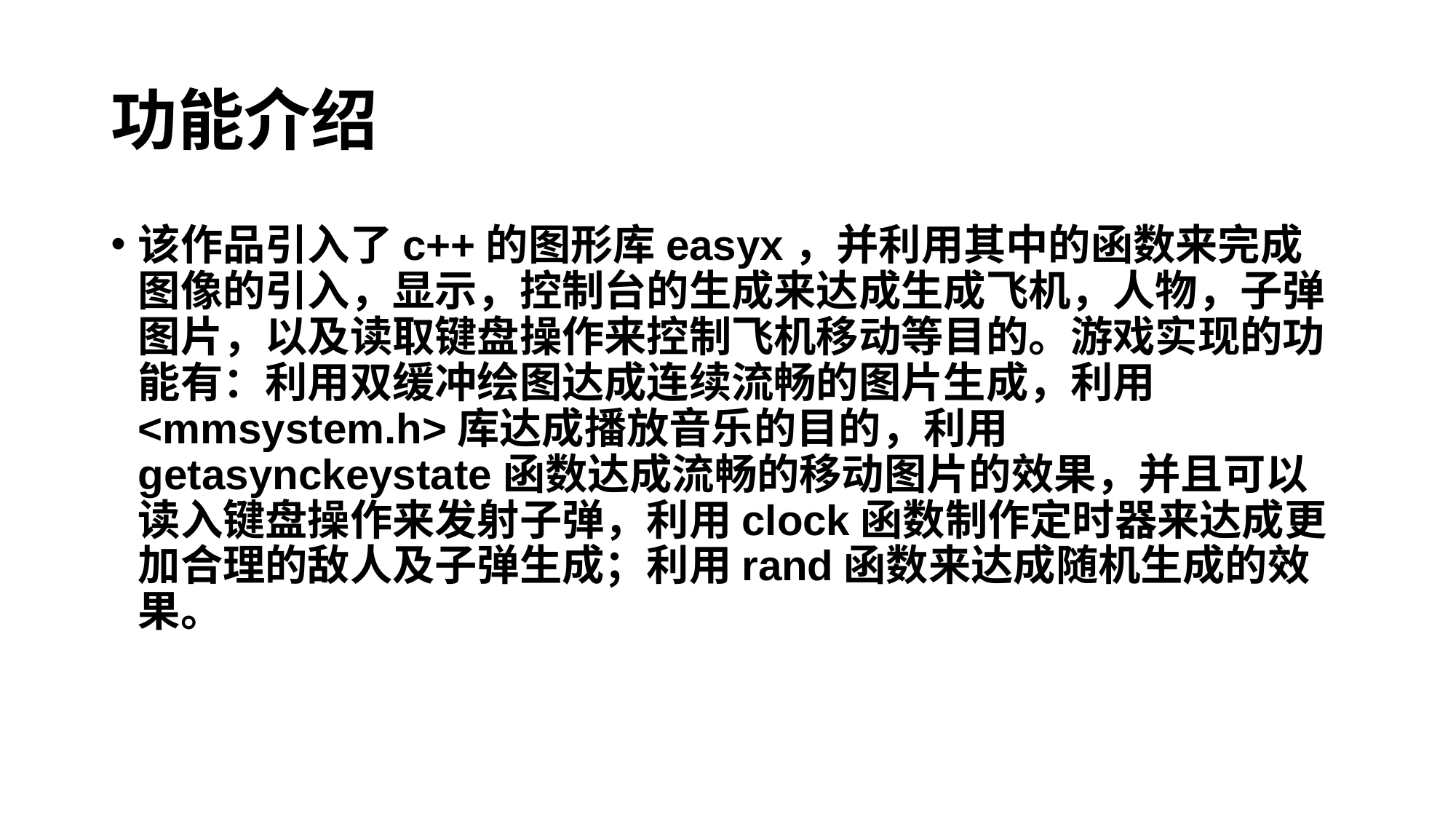

# 功能介绍
该作品引入了c++的图形库easyx，并利用其中的函数来完成图像的引入，显示，控制台的生成来达成生成飞机，人物，子弹图片，以及读取键盘操作来控制飞机移动等目的。游戏实现的功能有：利用双缓冲绘图达成连续流畅的图片生成，利用<mmsystem.h>库达成播放音乐的目的，利用getasynckeystate函数达成流畅的移动图片的效果，并且可以读入键盘操作来发射子弹，利用clock函数制作定时器来达成更加合理的敌人及子弹生成；利用rand函数来达成随机生成的效果。